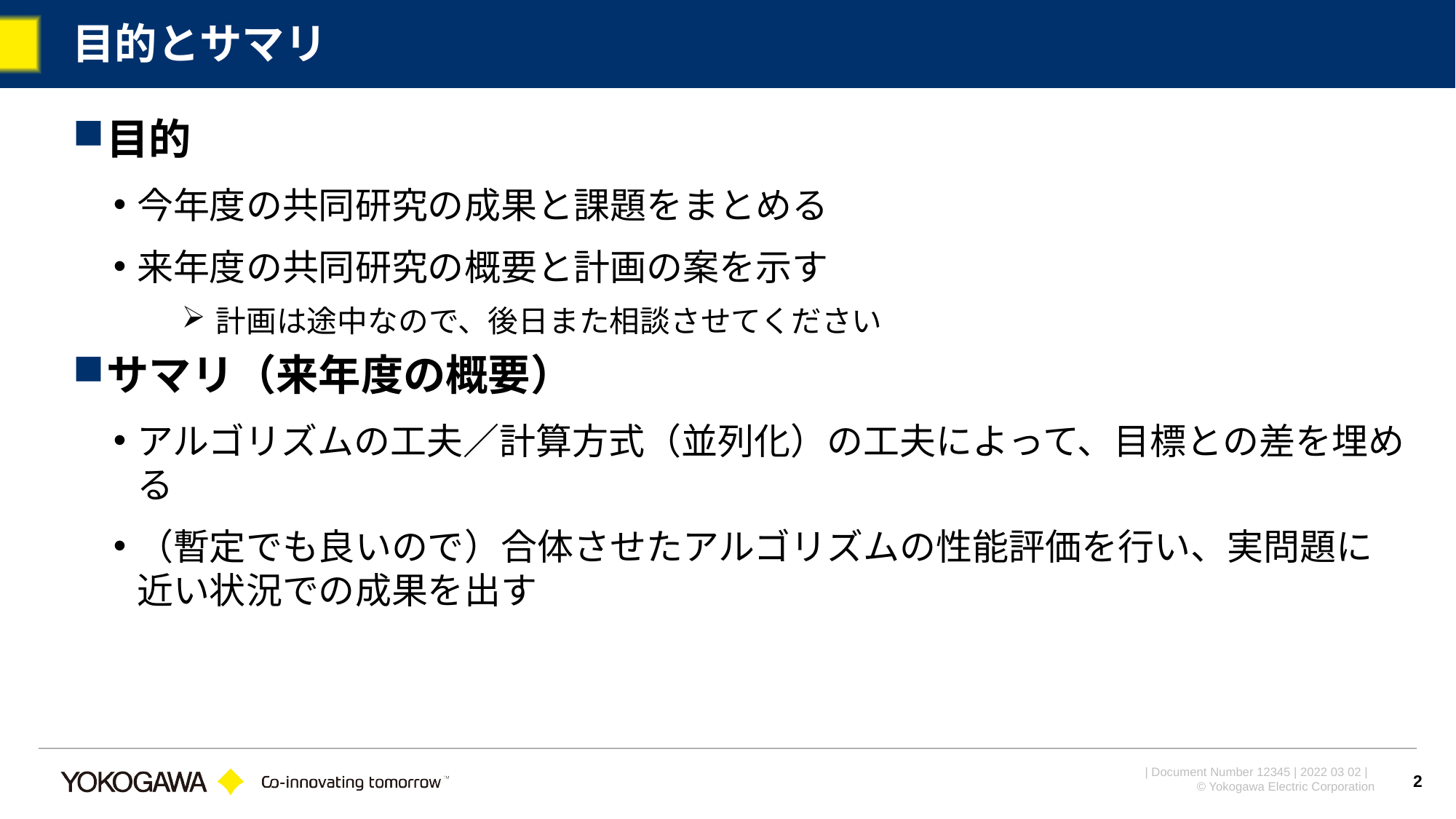

# 目的とサマリ
目的
今年度の共同研究の成果と課題をまとめる
来年度の共同研究の概要と計画の案を示す
計画は途中なので、後日また相談させてください
サマリ（来年度の概要）
アルゴリズムの工夫／計算方式（並列化）の工夫によって、目標との差を埋める
（暫定でも良いので）合体させたアルゴリズムの性能評価を行い、実問題に近い状況での成果を出す
2